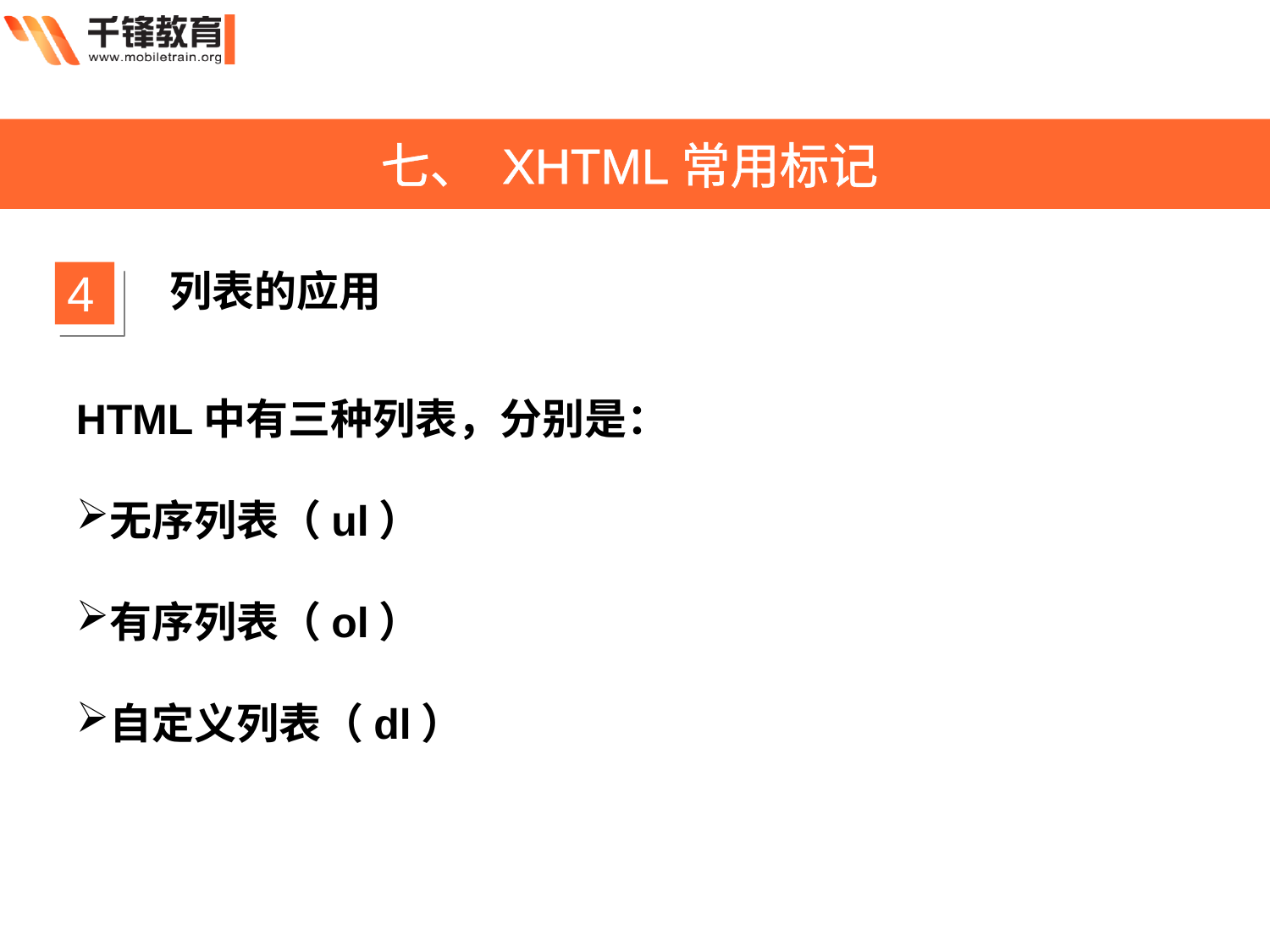

七、 XHTML常用标记
4
列表的应用

HTML中有三种列表，分别是：

无序列表（ul）

有序列表（ol）

自定义列表（dl）